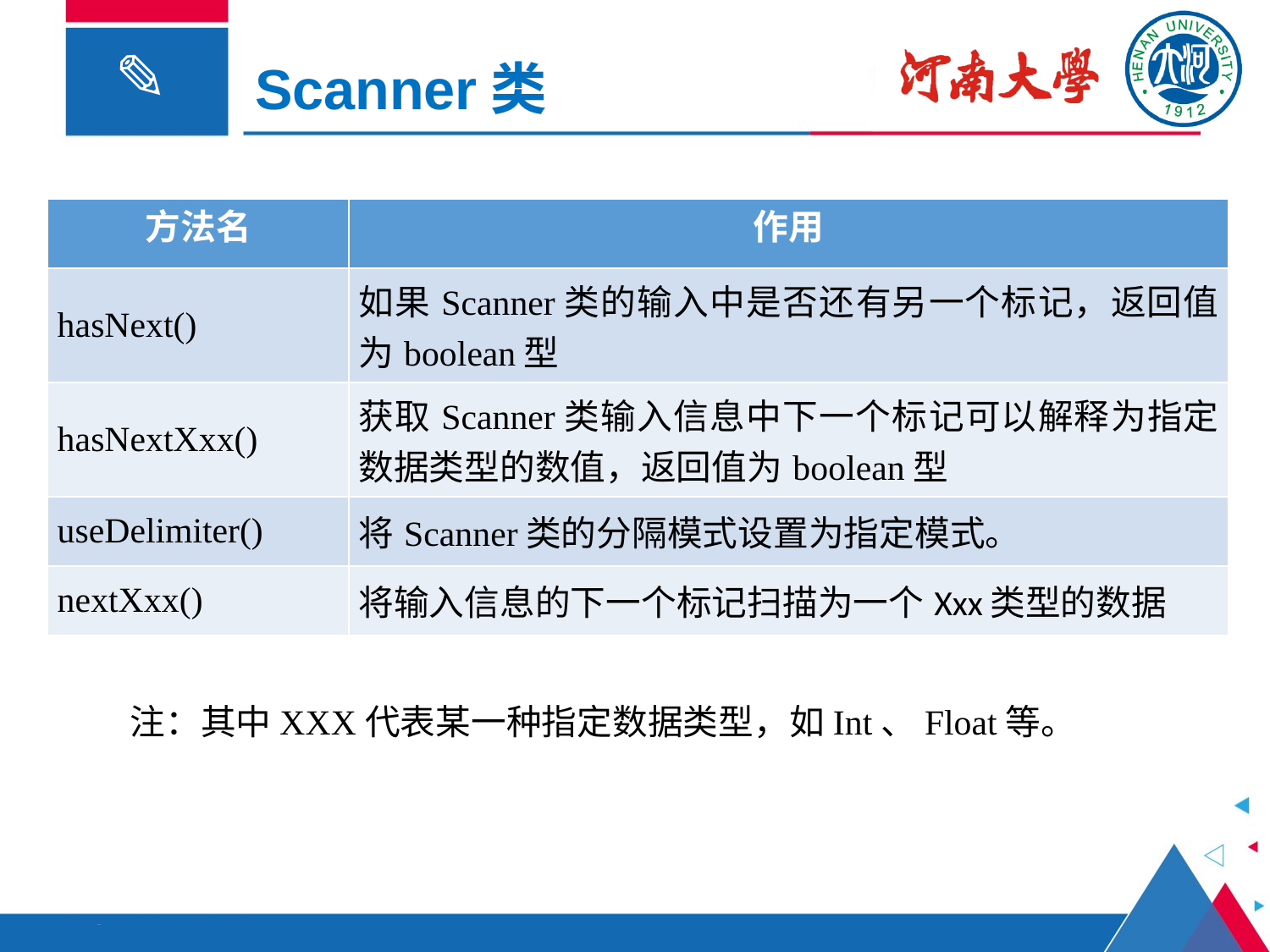

Scanner类
| 方法名 | 作用 |
| --- | --- |
| hasNext() | 如果Scanner类的输入中是否还有另一个标记，返回值为boolean型 |
| hasNextXxx() | 获取Scanner类输入信息中下一个标记可以解释为指定数据类型的数值，返回值为boolean型 |
| useDelimiter() | 将Scanner类的分隔模式设置为指定模式。 |
| nextXxx() | 将输入信息的下一个标记扫描为一个Xxx类型的数据 |
注：其中XXX代表某一种指定数据类型，如Int、Float等。